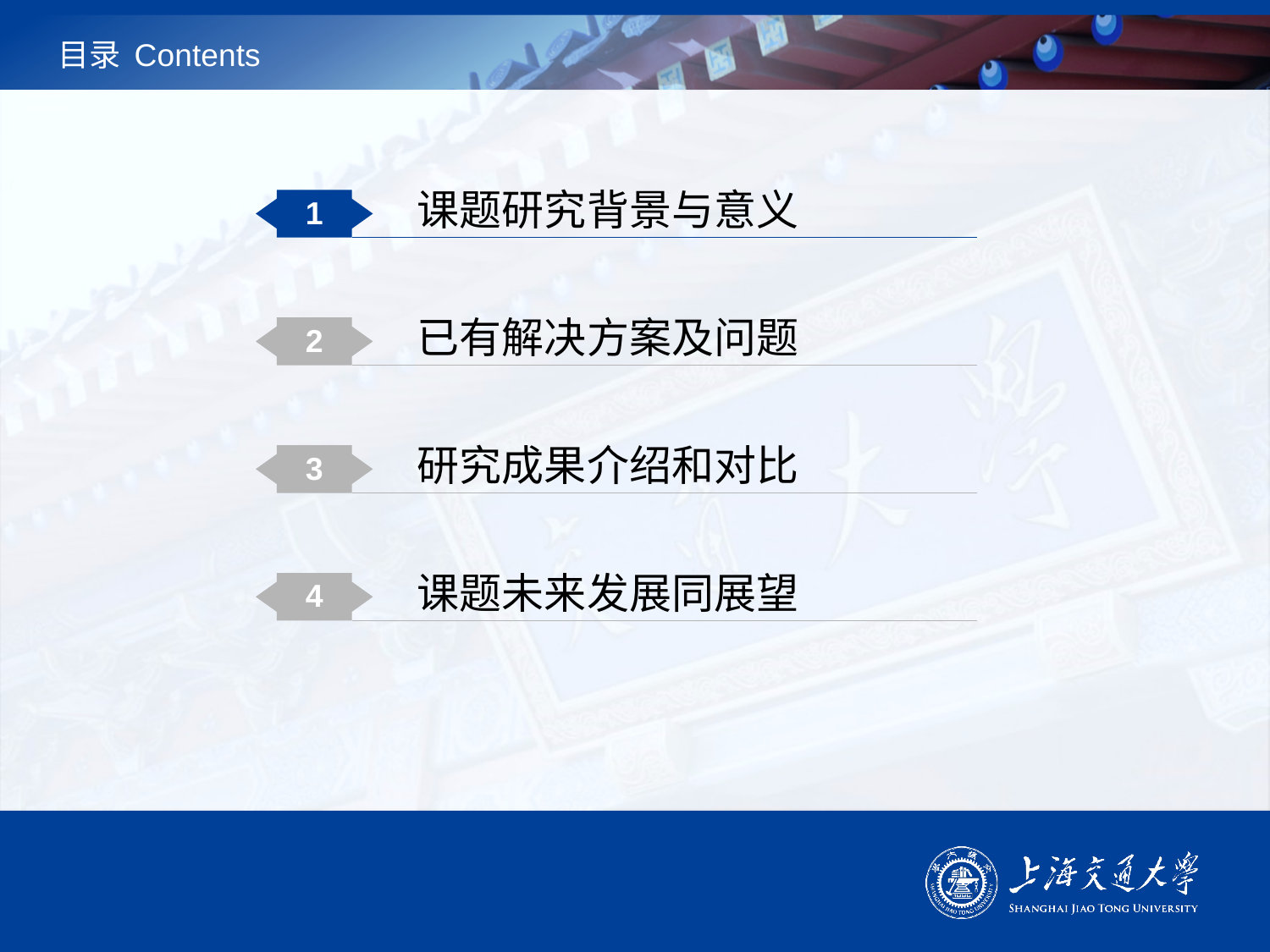

# 目录 Contents
课题研究背景与意义
1

已有解决方案及问题
2

研究成果介绍和对比
3

课题未来发展同展望
4